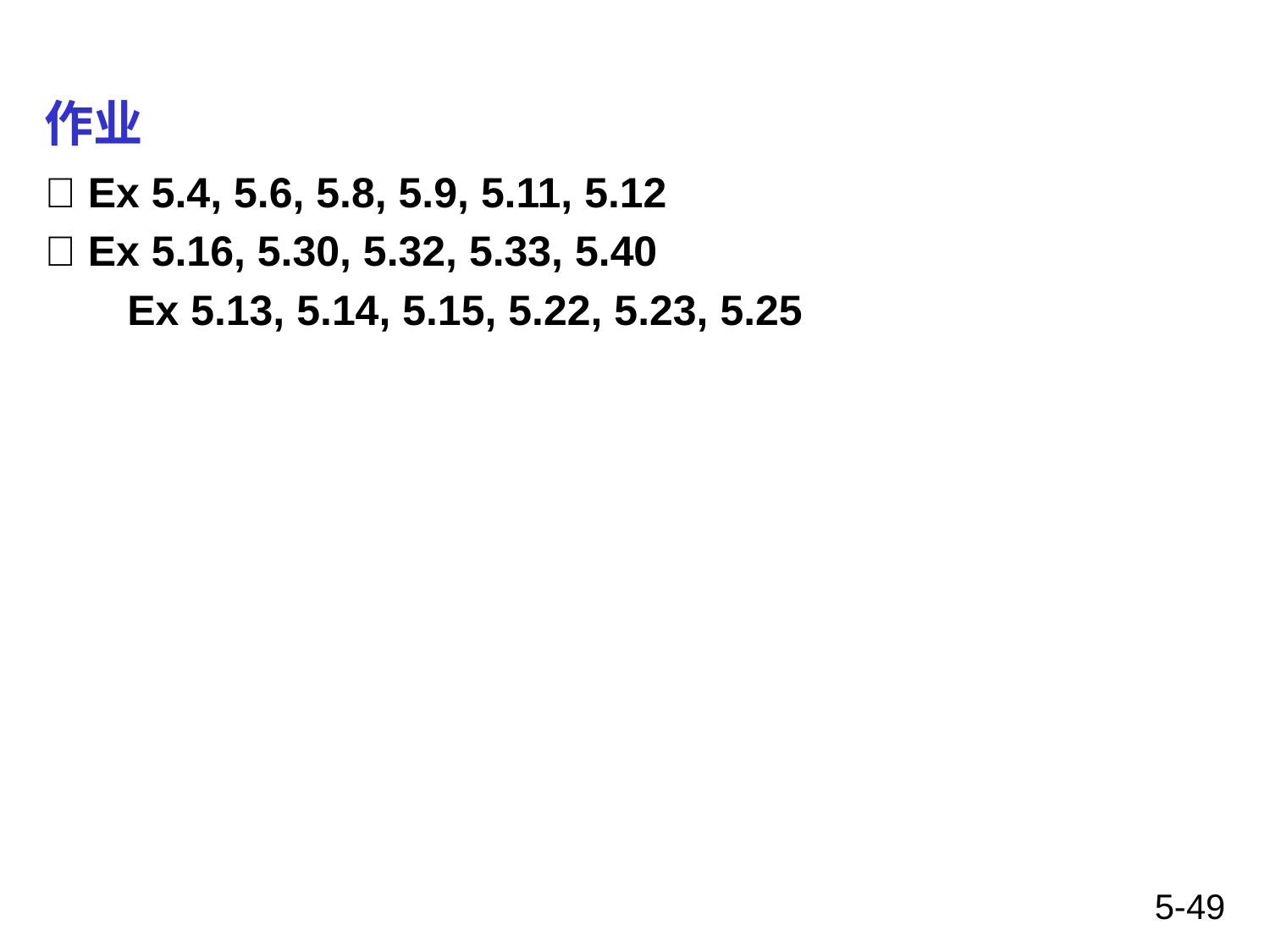

# 作业
􀂄 Ex 5.4, 5.6, 5.8, 5.9, 5.11, 5.12
􀂄 Ex 5.16, 5.30, 5.32, 5.33, 5.40
       Ex 5.13, 5.14, 5.15, 5.22, 5.23, 5.25
5-49